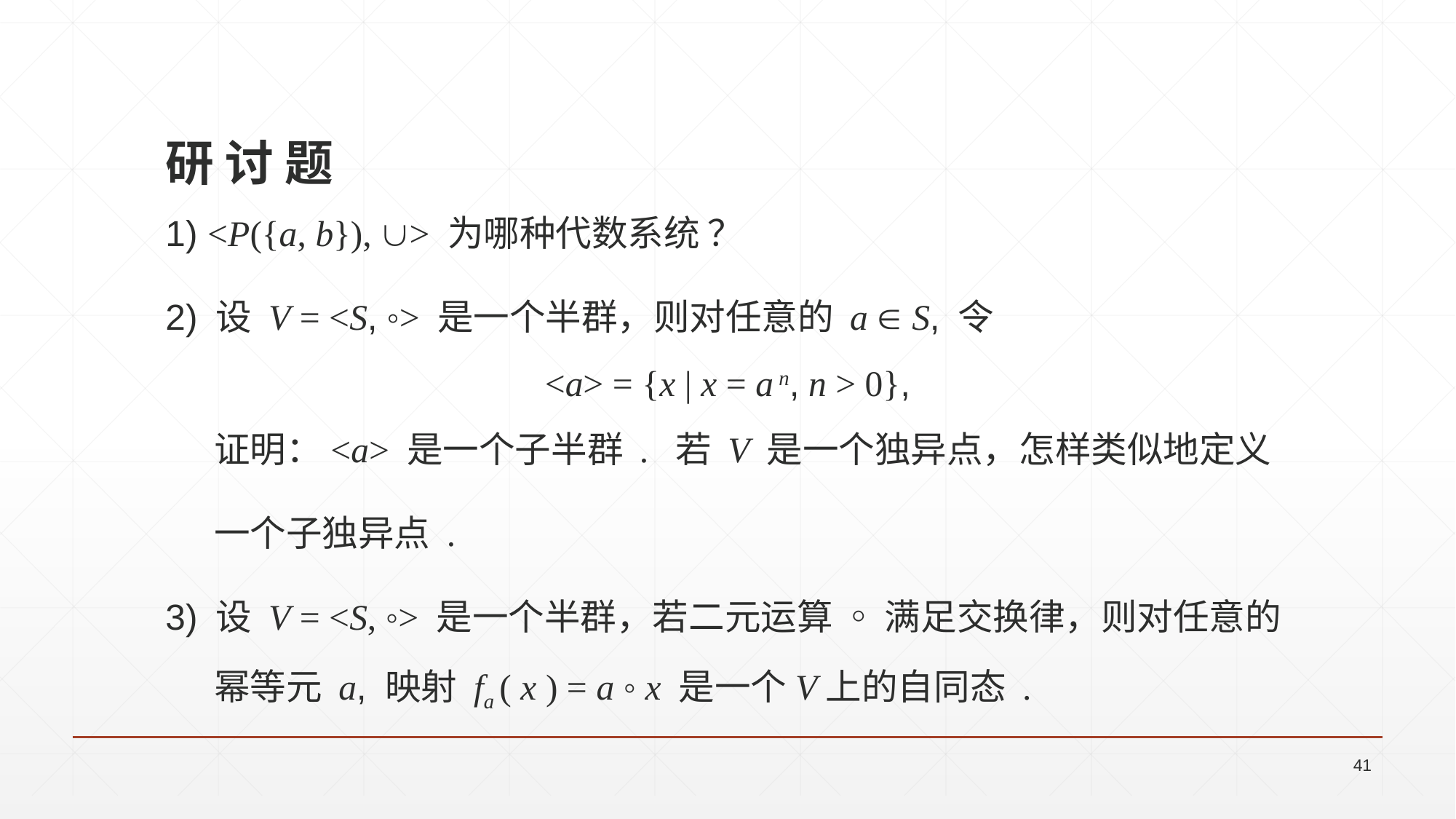

研 讨 题
1) <P({a, b}), ∪> 为哪种代数系统 ？
2) 设 V = <S, ◦> 是一个半群，则对任意的 a ∈ S, 令
<a> = {x | x = a n, n > 0},
     证明：<a> 是一个子半群 .  若 V 是一个独异点，怎样类似地定义
     一个子独异点 .
3) 设 V = <S, ◦> 是一个半群，若二元运算 ◦ 满足交换律，则对任意的
     幂等元 a, 映射 fa ( x ) = a ◦ x 是一个V上的自同态 .
41